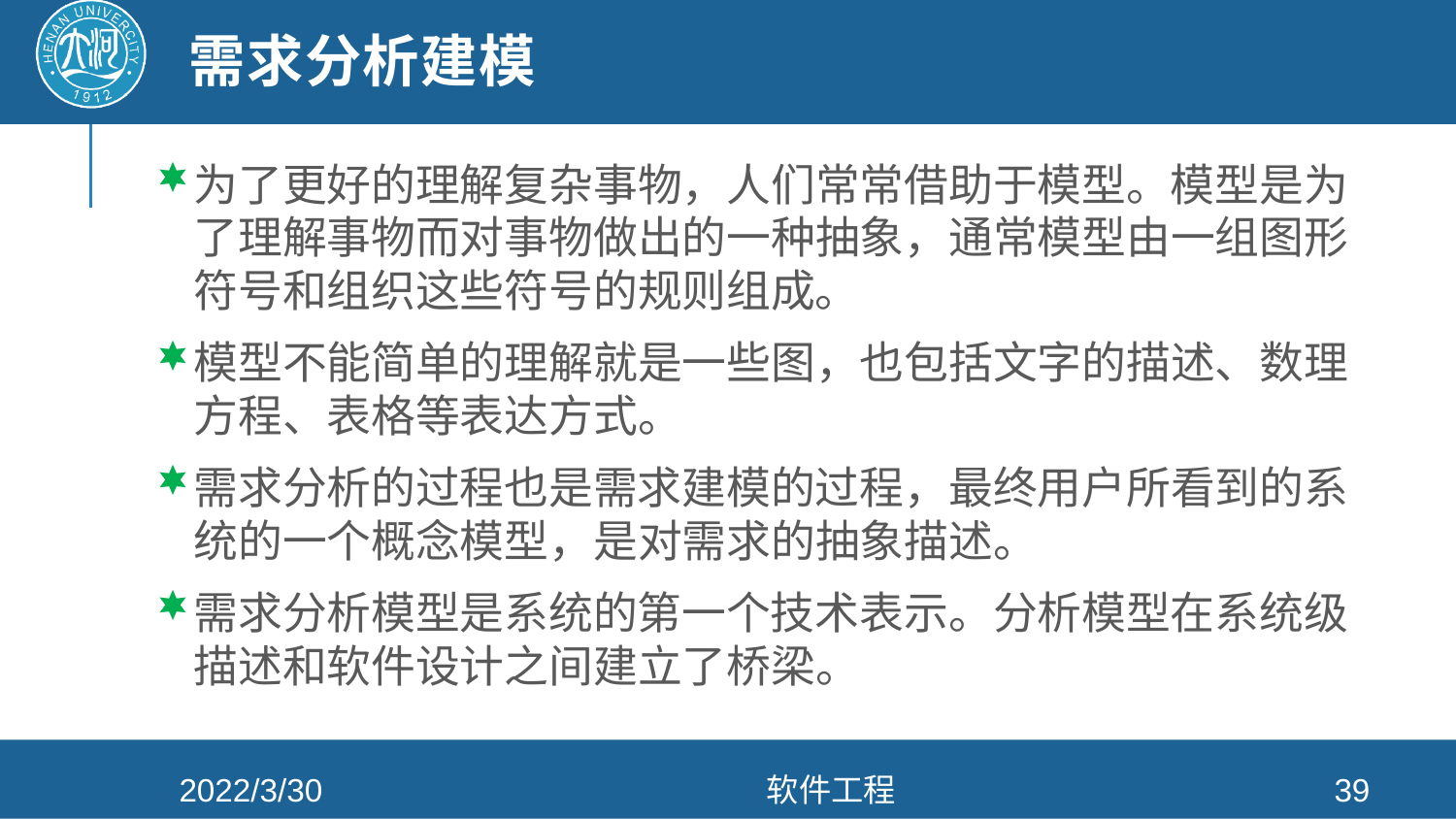

# 需求分析建模
为了更好的理解复杂事物，人们常常借助于模型。模型是为了理解事物而对事物做出的一种抽象，通常模型由一组图形符号和组织这些符号的规则组成。
模型不能简单的理解就是一些图，也包括文字的描述、数理方程、表格等表达方式。
需求分析的过程也是需求建模的过程，最终用户所看到的系统的一个概念模型，是对需求的抽象描述。
需求分析模型是系统的第一个技术表示。分析模型在系统级描述和软件设计之间建立了桥梁。

2022/3/30
软件工程
39